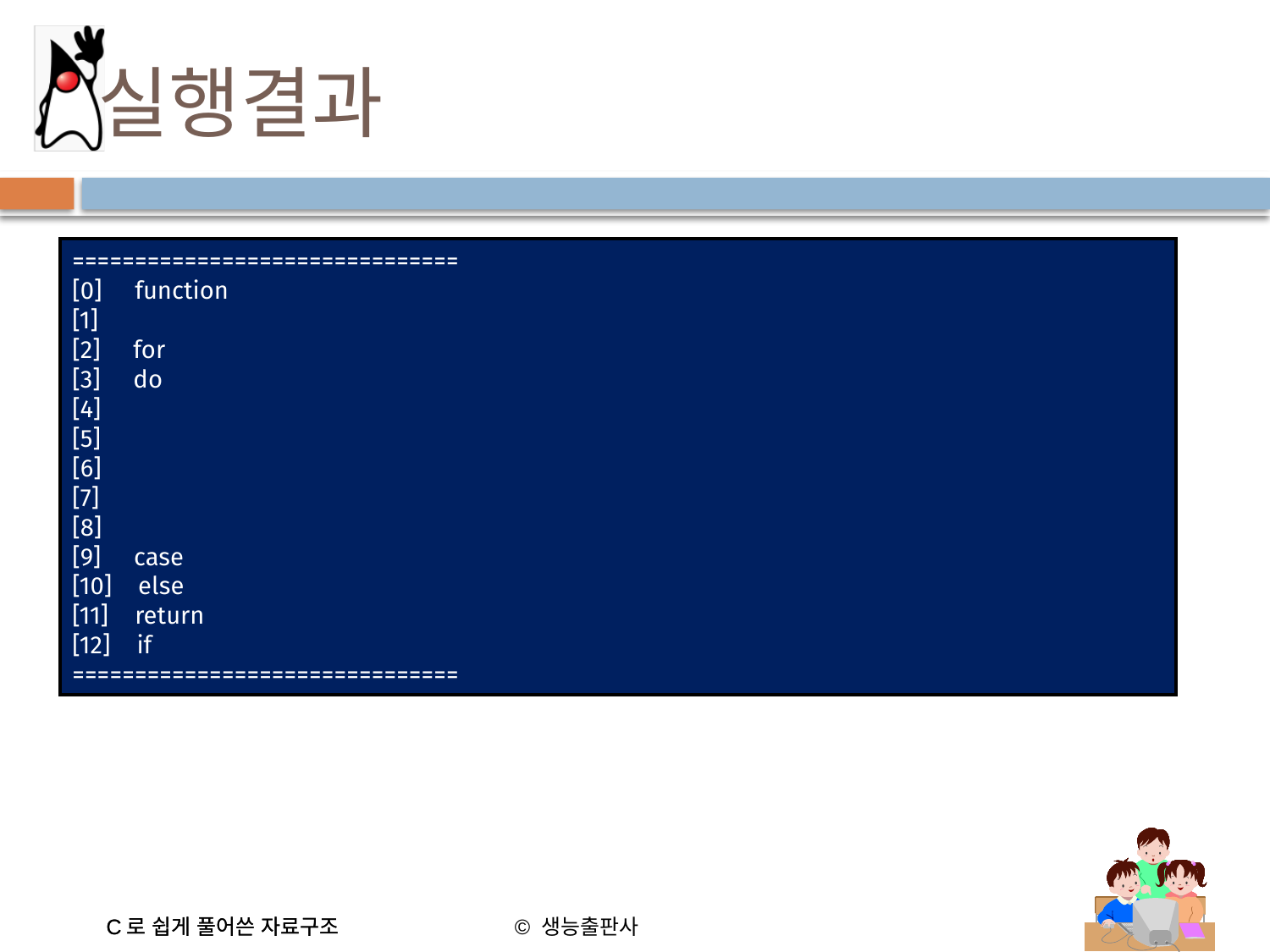

# 실행결과
===============================
[0]     function
[1]
[2]     for
[3]     do
[4]
[5]
[6]
[7]
[8]
[9]     case
[10]    else
[11]    return
[12]    if
===============================